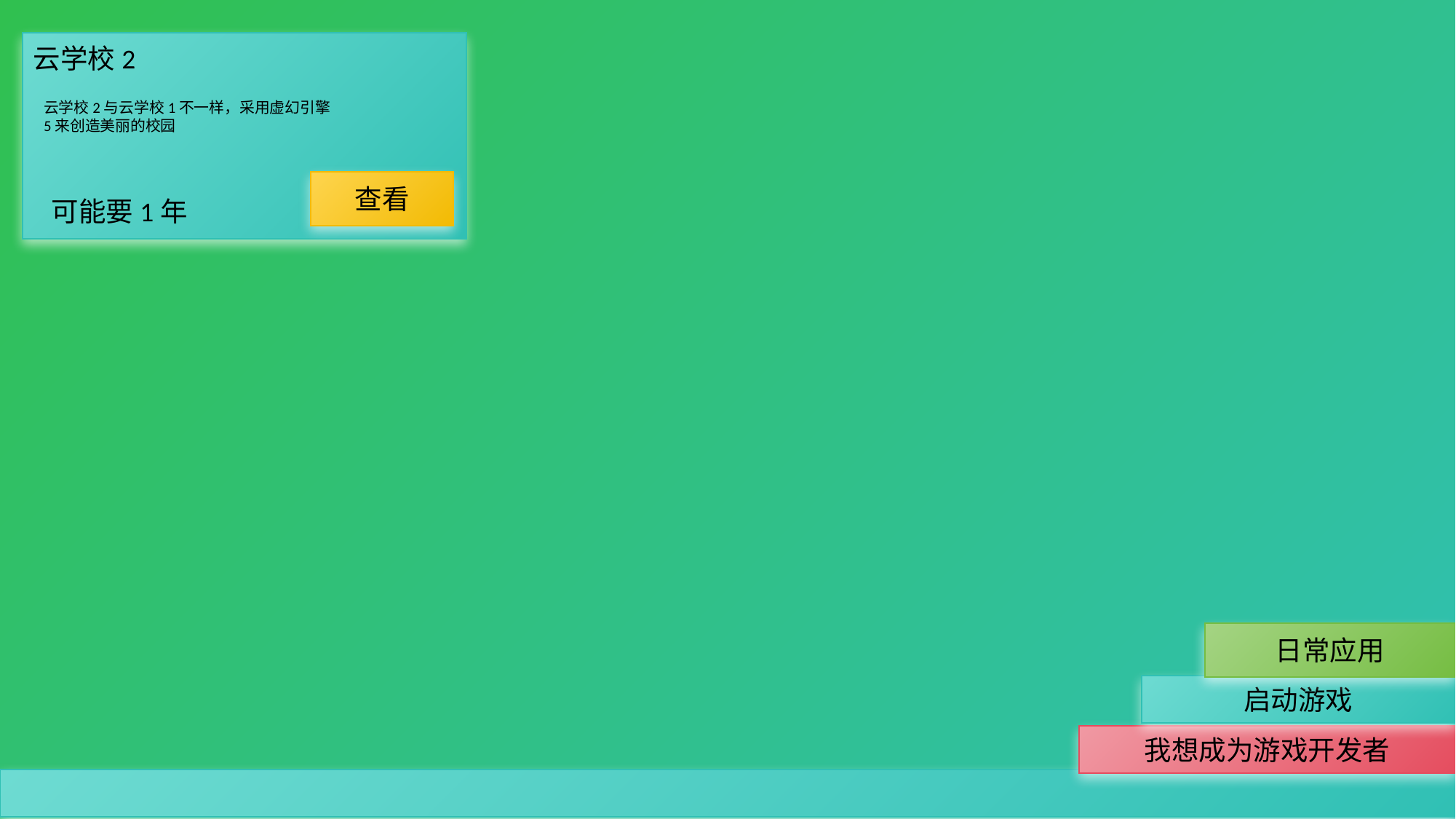

云学校2
云学校2与云学校1不一样，采用虚幻引擎 5来创造美丽的校园
查看
可能要1年
日常应用
启动游戏
我想成为游戏开发者